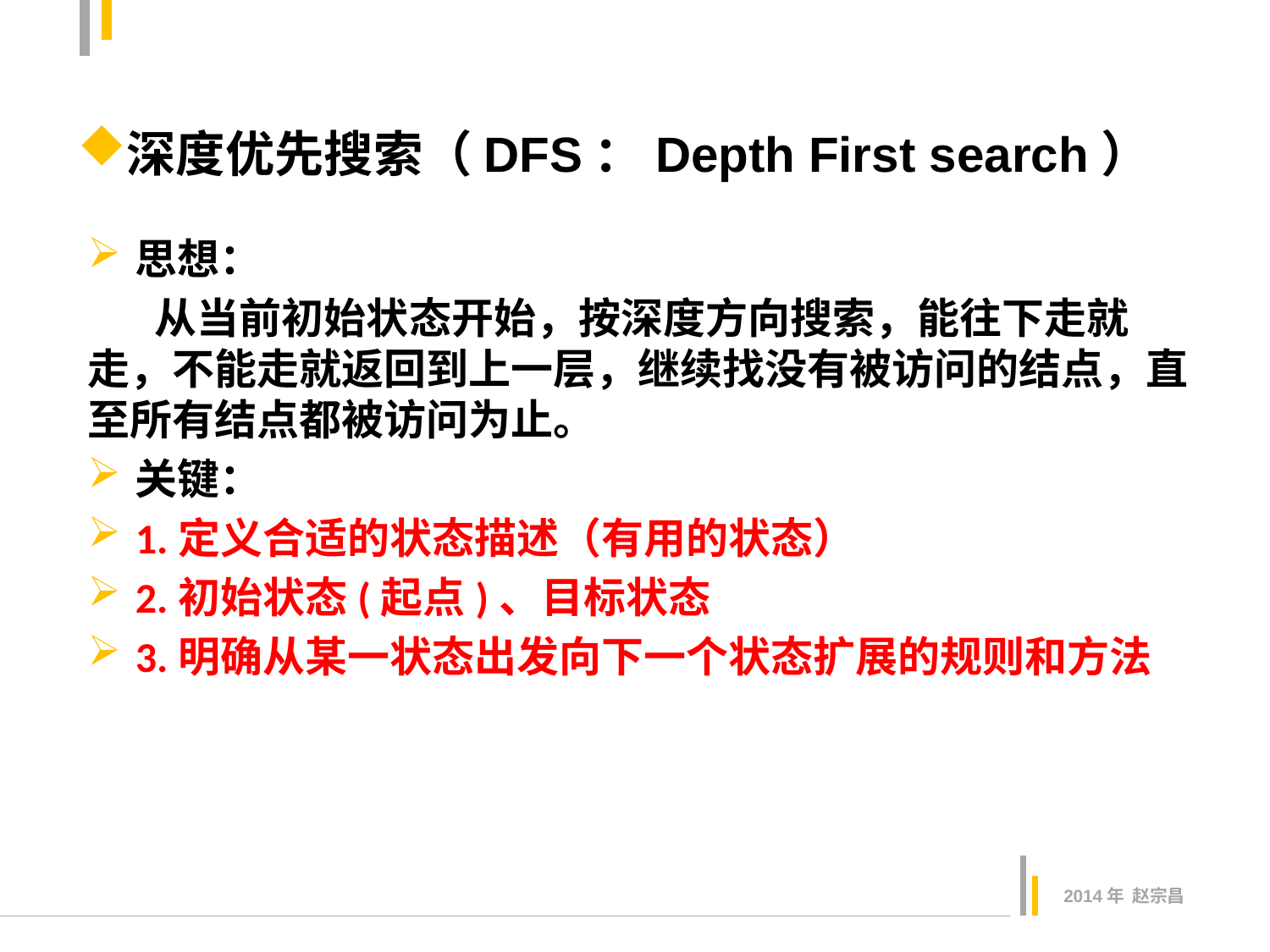

#
深度优先搜索（DFS：Depth First search）

思想：
      从当前初始状态开始，按深度方向搜索，能往下走就走，不能走就返回到上一层，继续找没有被访问的结点，直至所有结点都被访问为止。
关键：
1.定义合适的状态描述（有用的状态）
2.初始状态(起点)、目标状态
3.明确从某一状态出发向下一个状态扩展的规则和方法